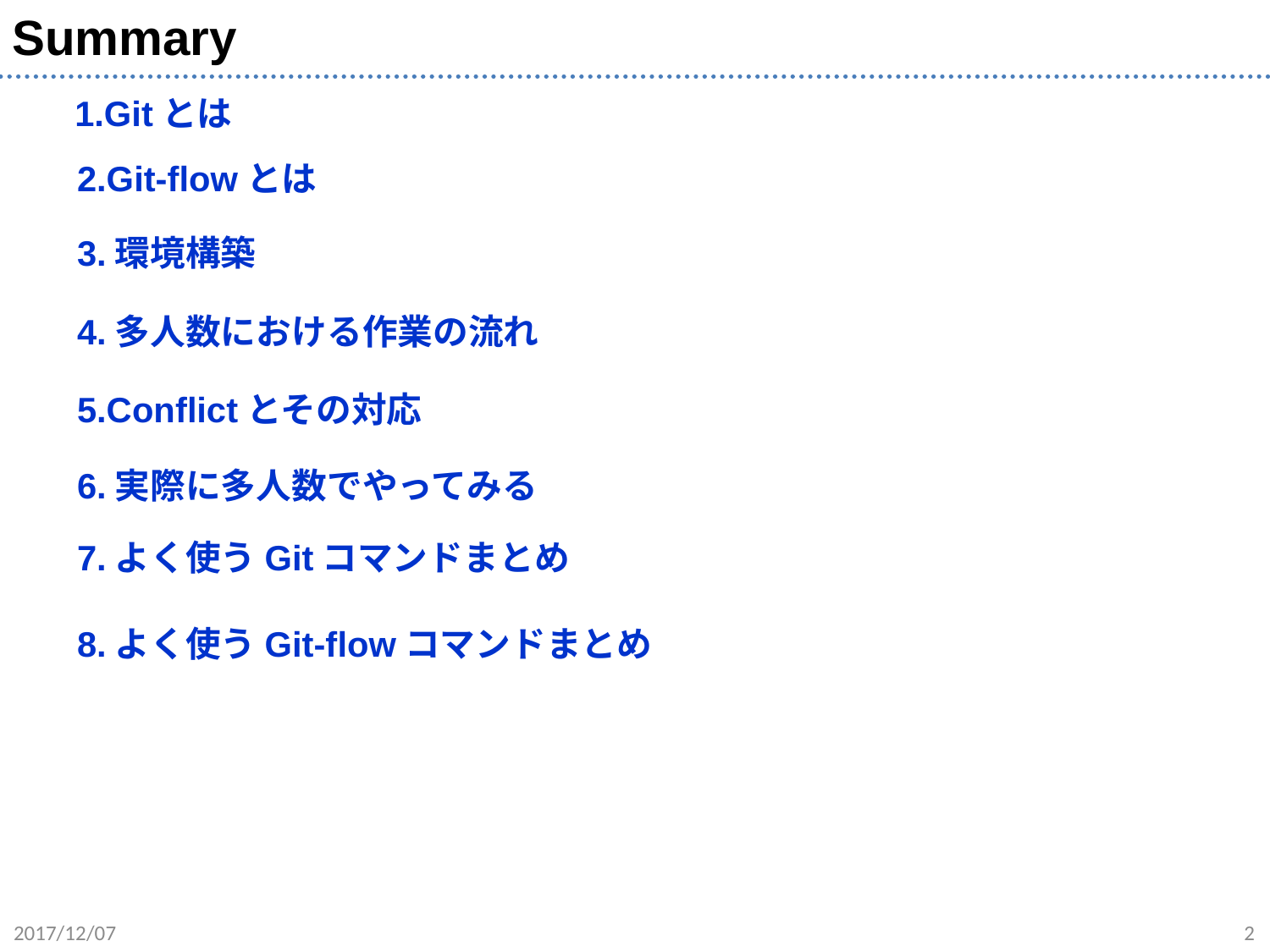

Summary

1.Gitとは

2.Git-flowとは
3.環境構築
4.多人数における作業の流れ
5.Conflictとその対応
6.実際に多人数でやってみる
7.よく使うGitコマンドまとめ
8.よく使うGit-flowコマンドまとめ
2017/12/07
2